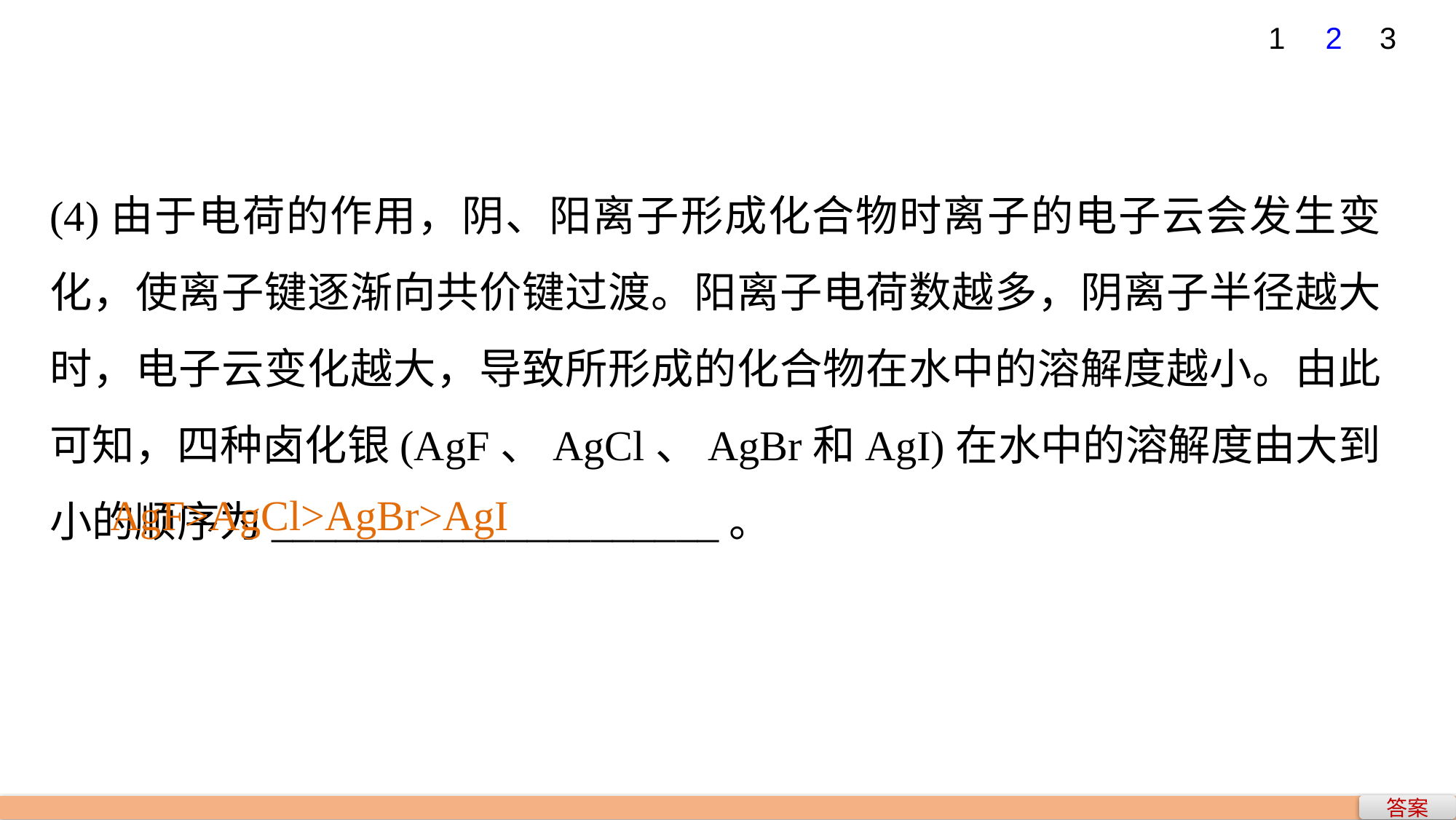

1
2
3
(4)由于电荷的作用，阴、阳离子形成化合物时离子的电子云会发生变化，使离子键逐渐向共价键过渡。阳离子电荷数越多，阴离子半径越大时，电子云变化越大，导致所形成的化合物在水中的溶解度越小。由此可知，四种卤化银(AgF、AgCl、AgBr和AgI)在水中的溶解度由大到小的顺序为_____________________。
AgF>AgCl>AgBr>AgI
答案